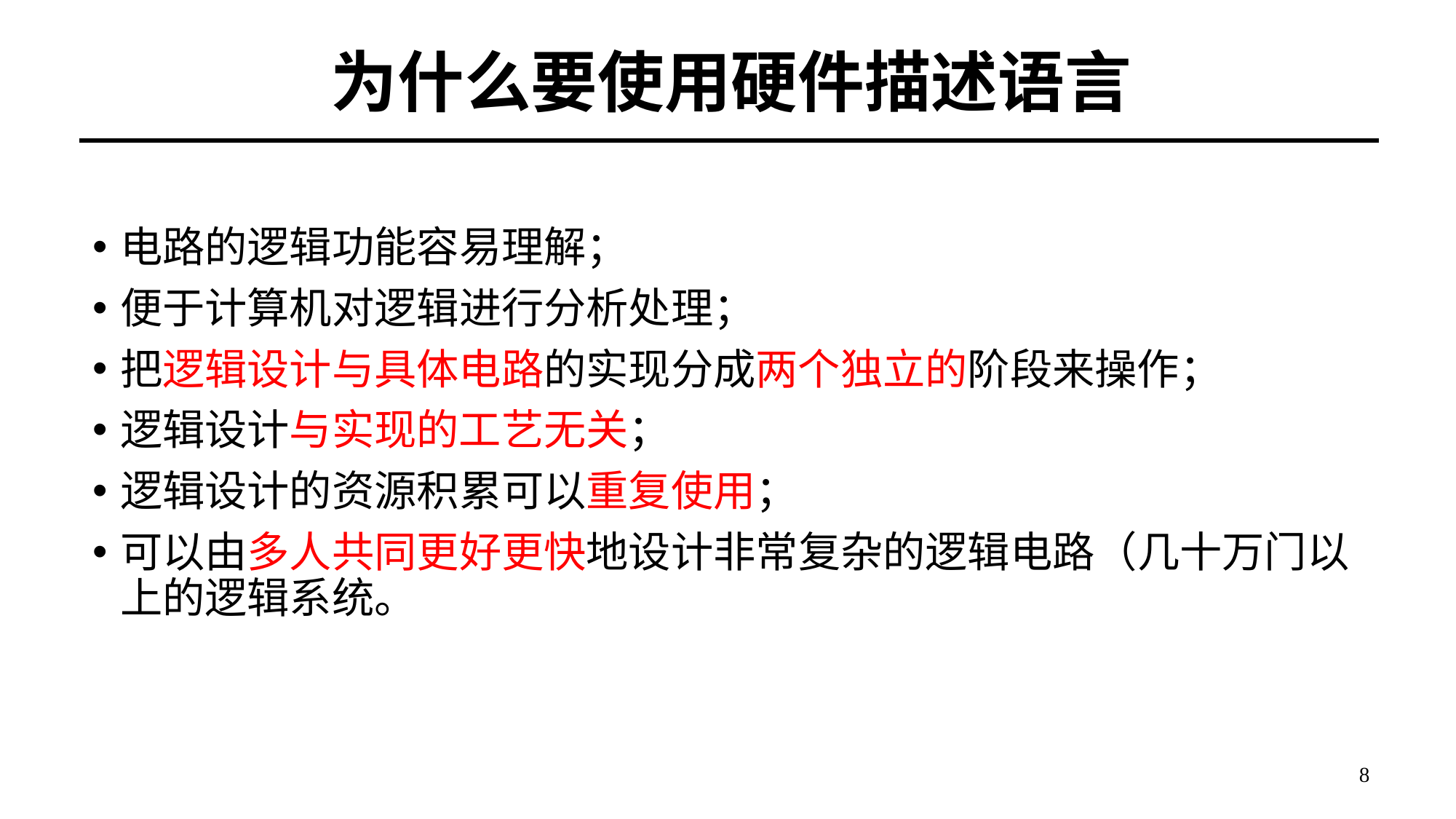

# 为什么要使用硬件描述语言
电路的逻辑功能容易理解；
便于计算机对逻辑进行分析处理；
把逻辑设计与具体电路的实现分成两个独立的阶段来操作；
逻辑设计与实现的工艺无关；
逻辑设计的资源积累可以重复使用；
可以由多人共同更好更快地设计非常复杂的逻辑电路（几十万门以上的逻辑系统。
8